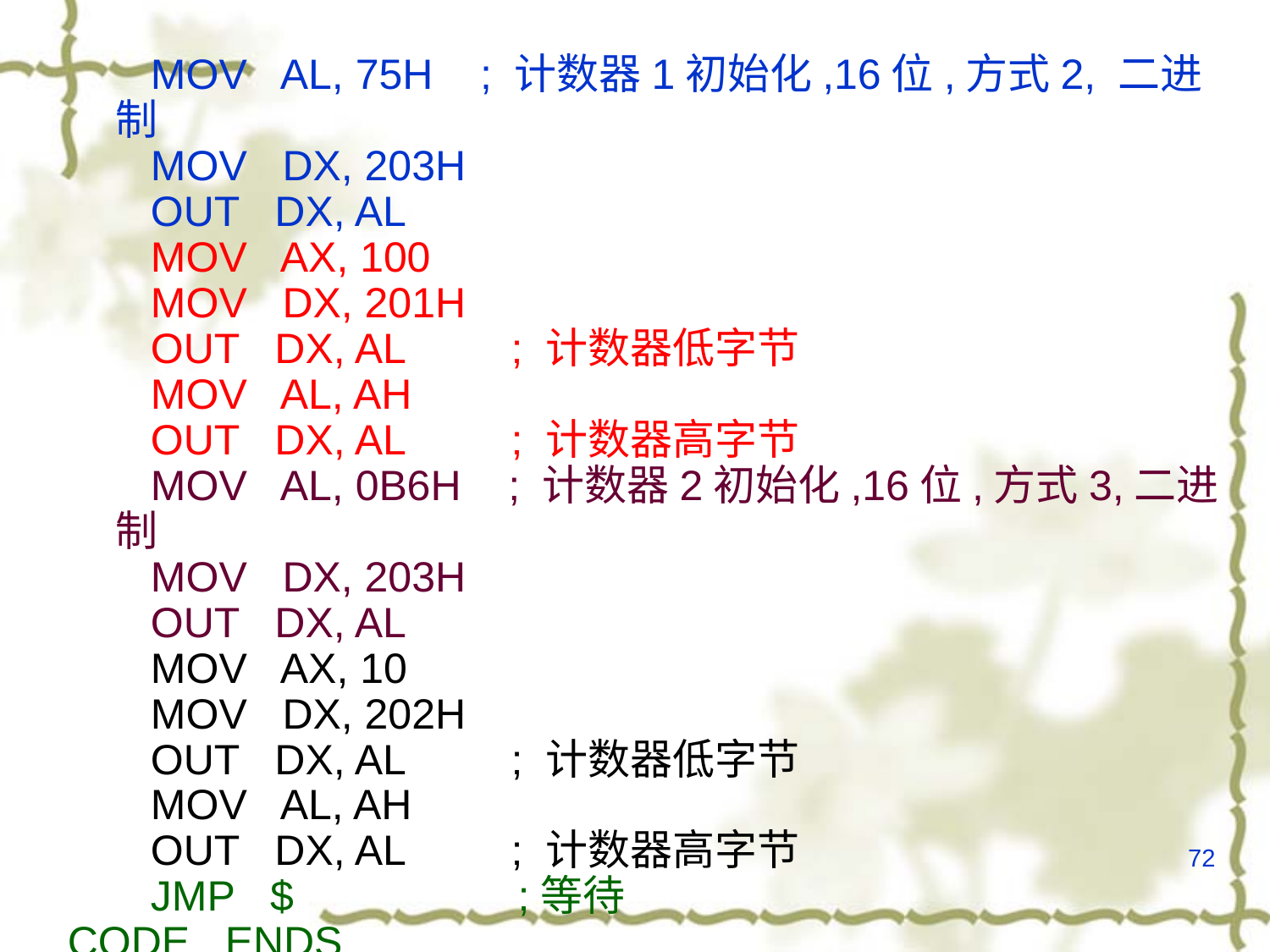

MOV   AL, 75H    ; 计数器1初始化,16位,方式2, 二进制
       MOV   DX, 203H
       OUT   DX, AL
       MOV   AX, 100
       MOV   DX, 201H
       OUT   DX, AL         ; 计数器低字节
       MOV   AL, AH
       OUT   DX, AL         ; 计数器高字节
       MOV   AL, 0B6H    ; 计数器2初始化,16位,方式3,二进制
       MOV   DX, 203H
       OUT   DX, AL
       MOV   AX, 10
       MOV   DX, 202H
       OUT   DX, AL         ; 计数器低字节
       MOV   AL, AH
       OUT   DX, AL         ; 计数器高字节
       JMP   $                   ;等待
CODE   ENDS
       END START
72